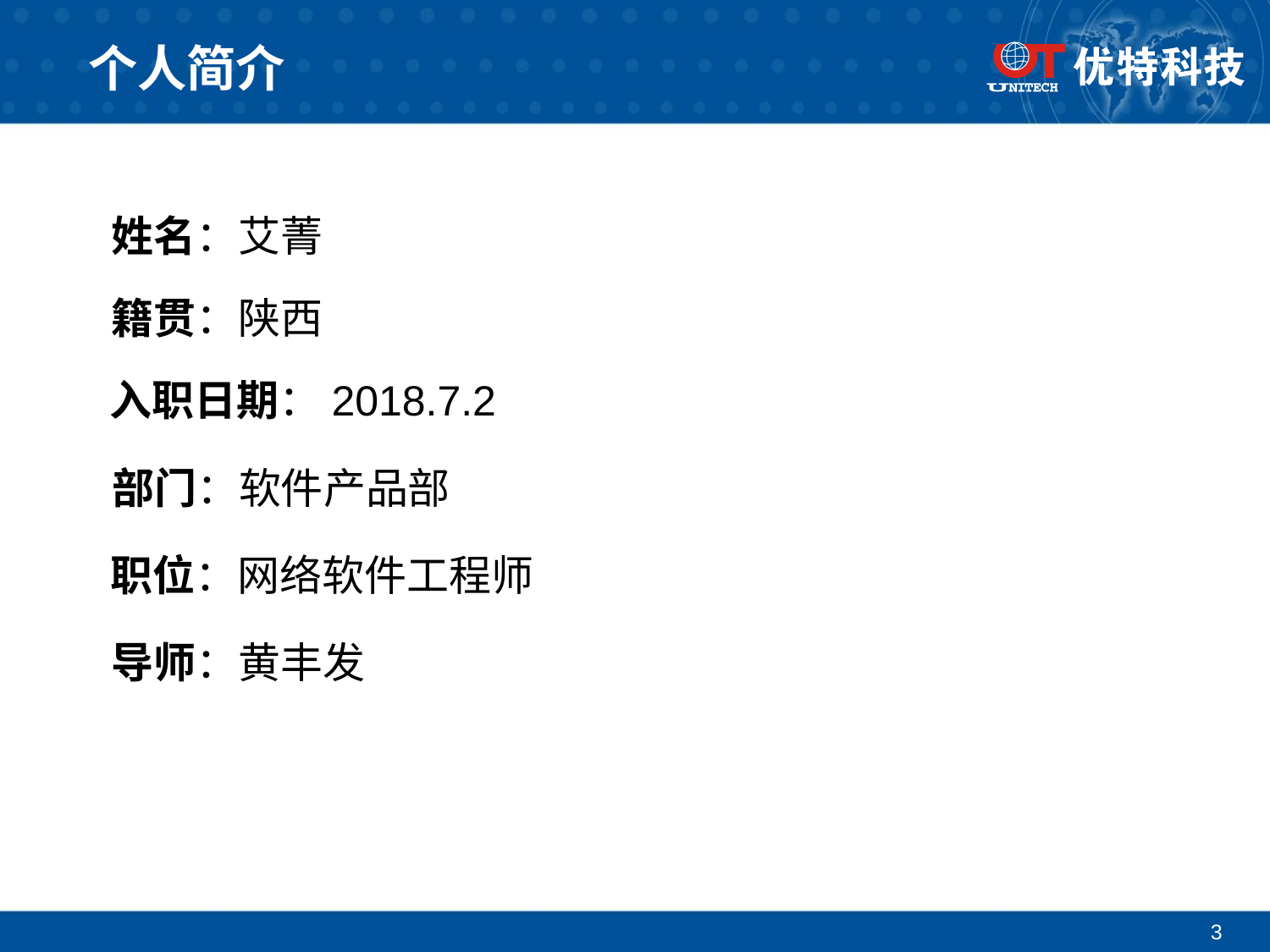

# 个人简介
姓名：艾菁
籍贯：陕西

入职日期：2018.7.2
部门：软件产品部
职位：网络软件工程师
导师：黄丰发
3